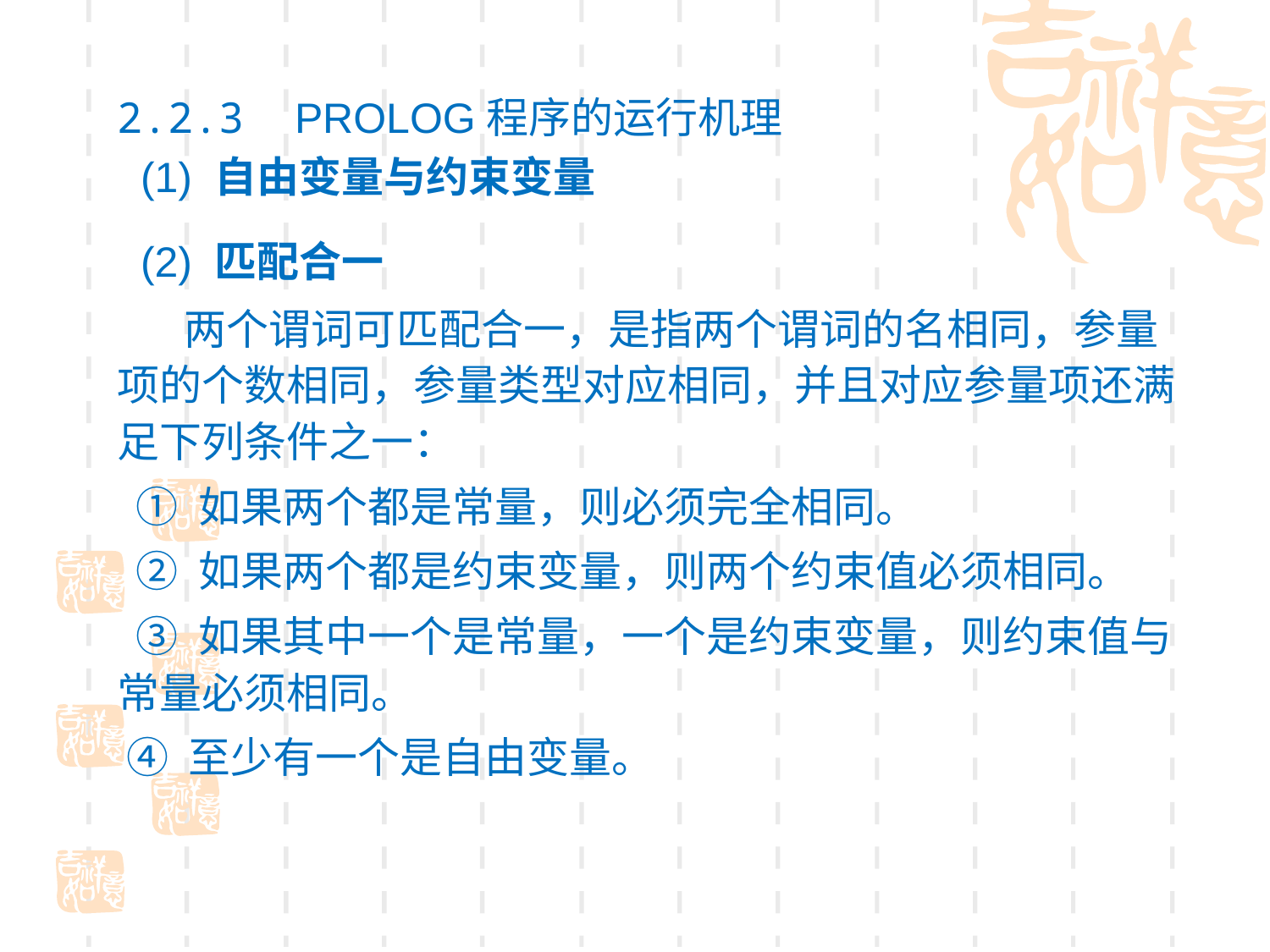

2.2.3  PROLOG程序的运行机理
      (1) 自由变量与约束变量
      (2) 匹配合一
           两个谓词可匹配合一，是指两个谓词的名相同，参量项的个数相同，参量类型对应相同，并且对应参量项还满足下列条件之一：
       ① 如果两个都是常量，则必须完全相同。
       ② 如果两个都是约束变量，则两个约束值必须相同。
       ③ 如果其中一个是常量，一个是约束变量，则约束值与常量必须相同。
      ④ 至少有一个是自由变量。